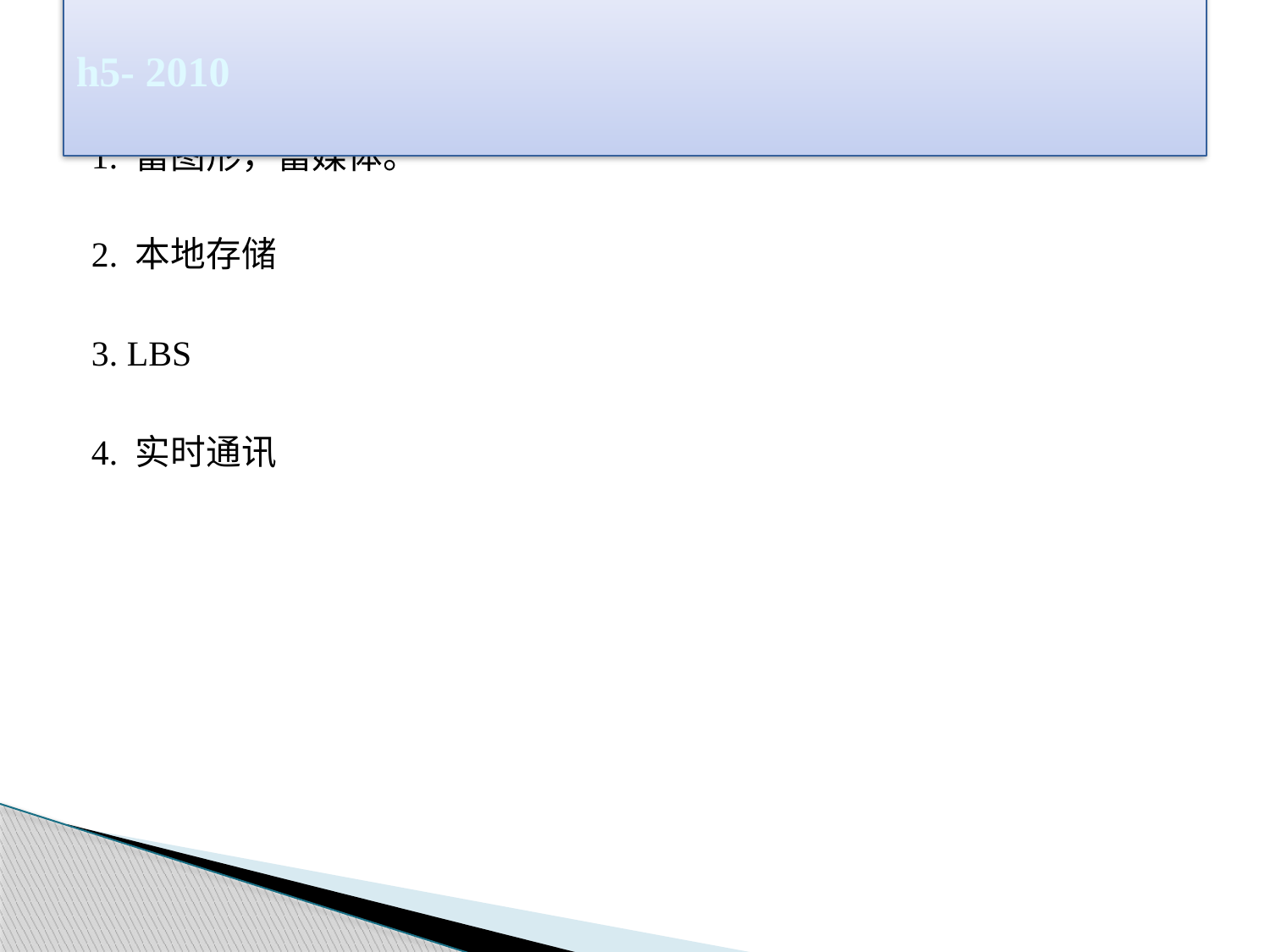

# h5- 2010
1. 富图形，富媒体。

2. 本地存储

3. LBS

4. 实时通讯